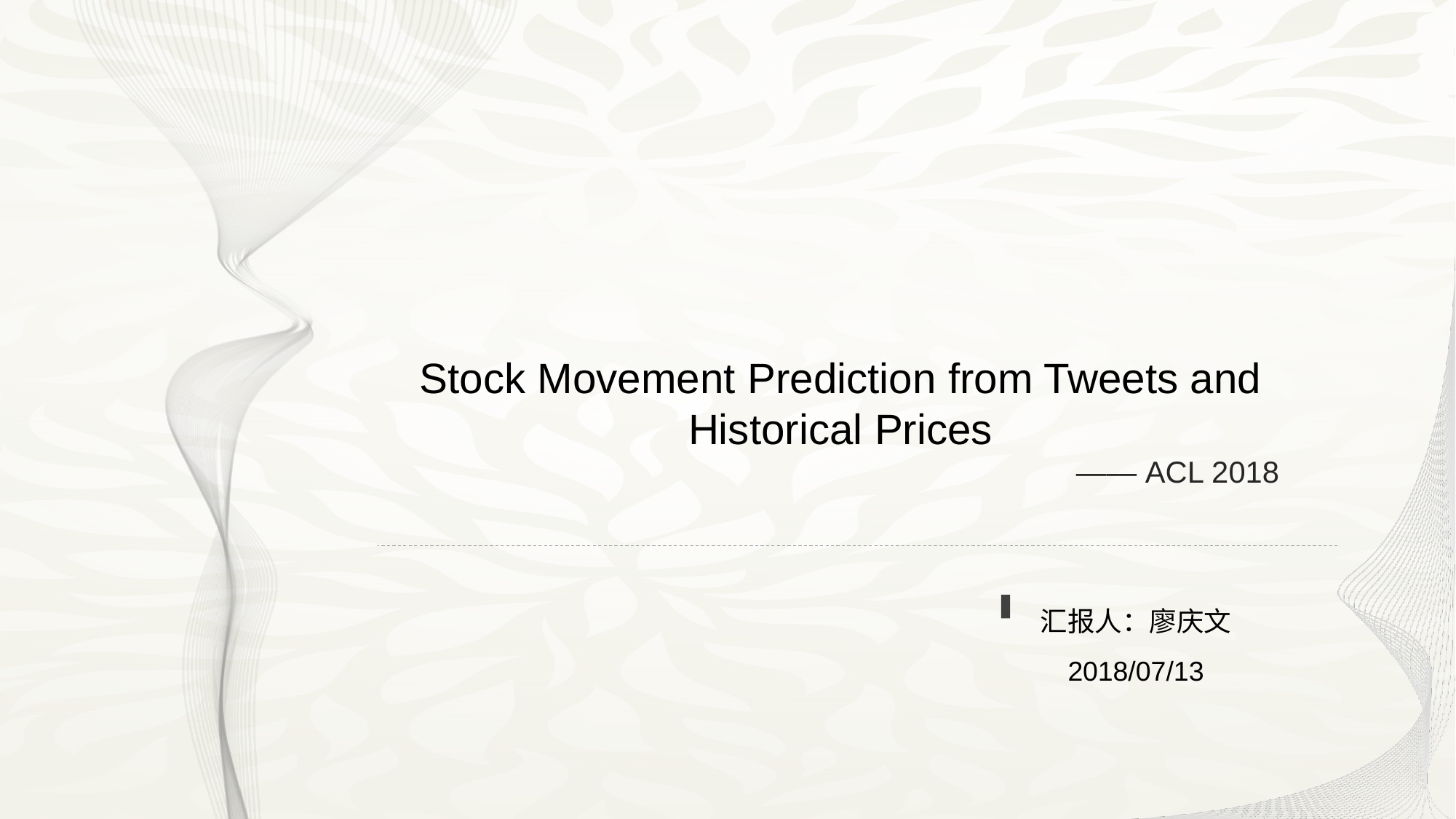

Stock Movement Prediction from Tweets and Historical Prices
—— ACL 2018
汇报人：廖庆文
2018/07/13